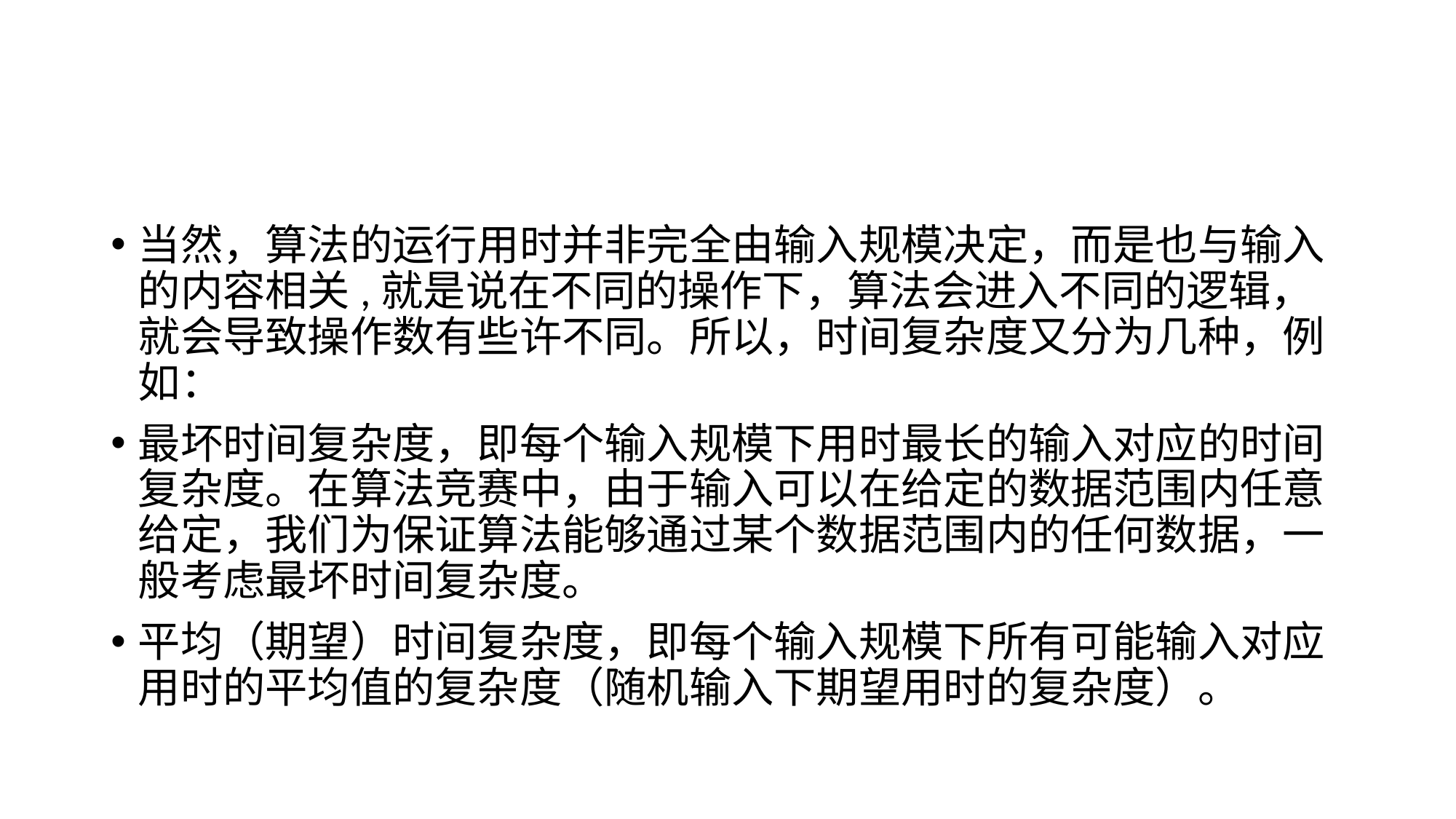

#
当然，算法的运行用时并非完全由输入规模决定，而是也与输入的内容相关,就是说在不同的操作下，算法会进入不同的逻辑，就会导致操作数有些许不同。所以，时间复杂度又分为几种，例如：
最坏时间复杂度，即每个输入规模下用时最长的输入对应的时间复杂度。在算法竞赛中，由于输入可以在给定的数据范围内任意给定，我们为保证算法能够通过某个数据范围内的任何数据，一般考虑最坏时间复杂度。
平均（期望）时间复杂度，即每个输入规模下所有可能输入对应用时的平均值的复杂度（随机输入下期望用时的复杂度）。